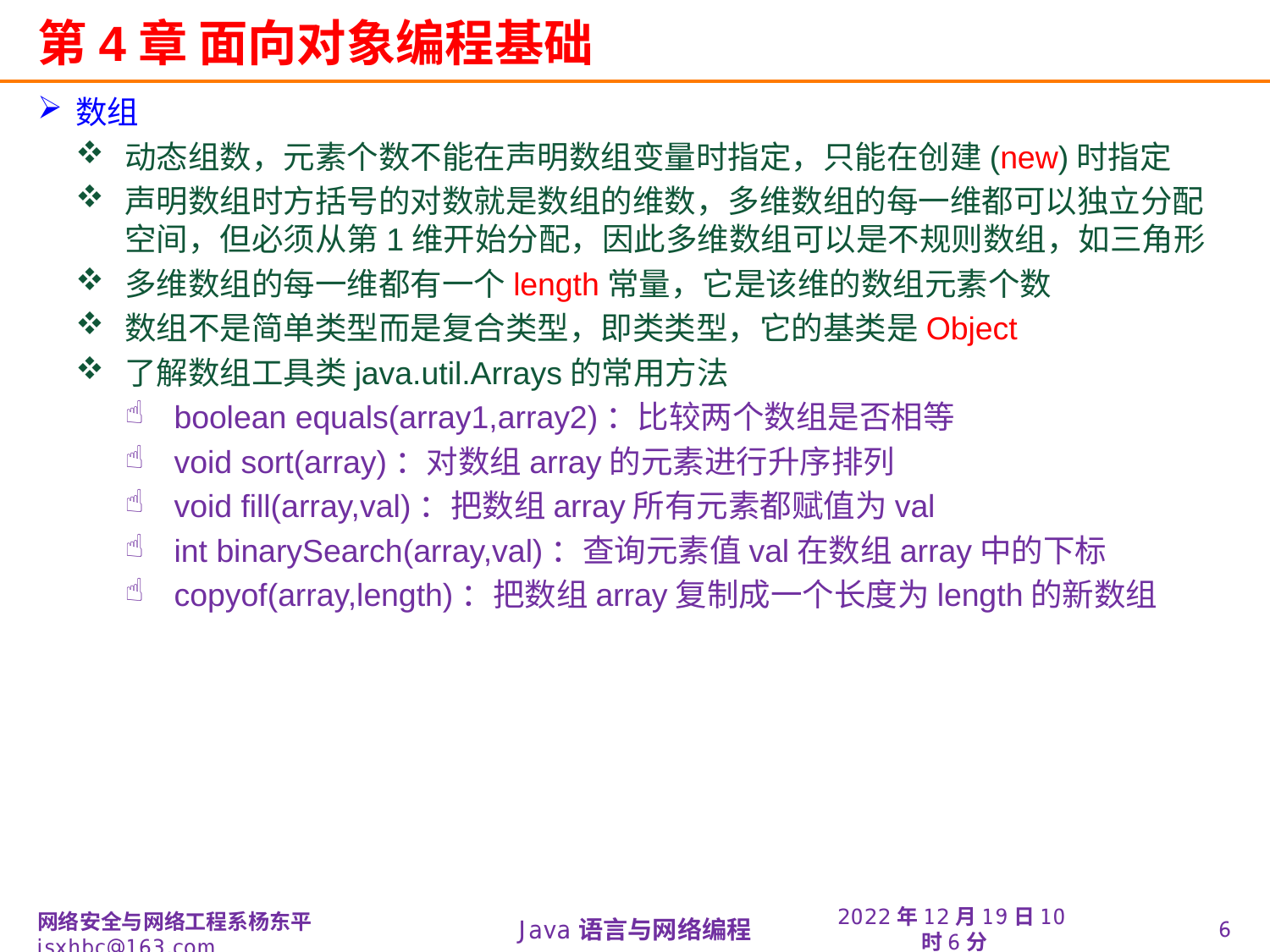

# 第4章 面向对象编程基础
数组
动态组数，元素个数不能在声明数组变量时指定，只能在创建(new)时指定
声明数组时方括号的对数就是数组的维数，多维数组的每一维都可以独立分配空间，但必须从第1维开始分配，因此多维数组可以是不规则数组，如三角形
多维数组的每一维都有一个length常量，它是该维的数组元素个数
数组不是简单类型而是复合类型，即类类型，它的基类是Object
了解数组工具类java.util.Arrays的常用方法
boolean equals(array1,array2)：比较两个数组是否相等
void sort(array)：对数组array的元素进行升序排列
void fill(array,val)：把数组array所有元素都赋值为val
int binarySearch(array,val)：查询元素值val在数组array中的下标
copyof(array,length)：把数组array复制成一个长度为length的新数组